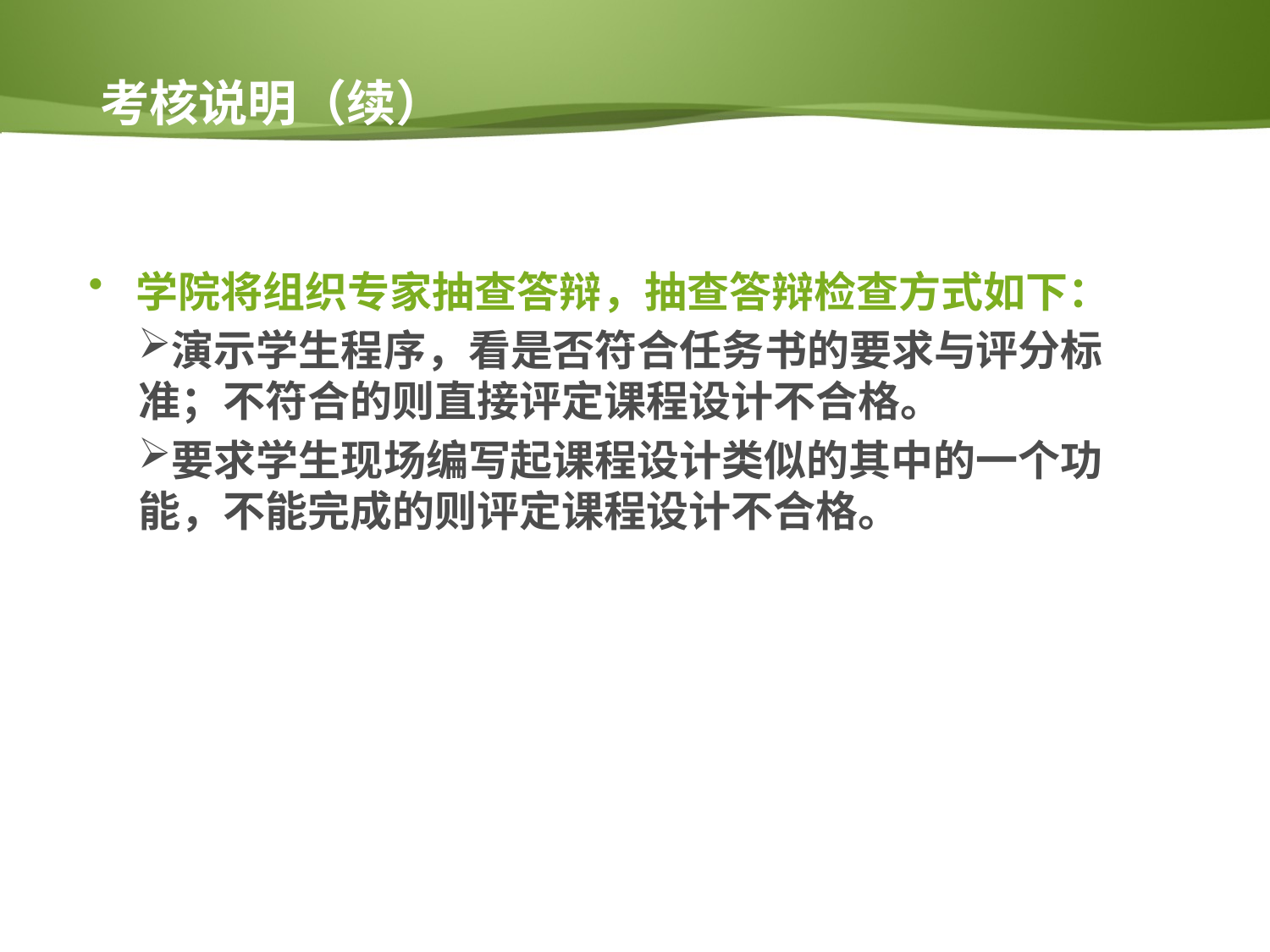

考核说明（续）
学院将组织专家抽查答辩，抽查答辩检查方式如下：
演示学生程序，看是否符合任务书的要求与评分标准；不符合的则直接评定课程设计不合格。
要求学生现场编写起课程设计类似的其中的一个功能，不能完成的则评定课程设计不合格。